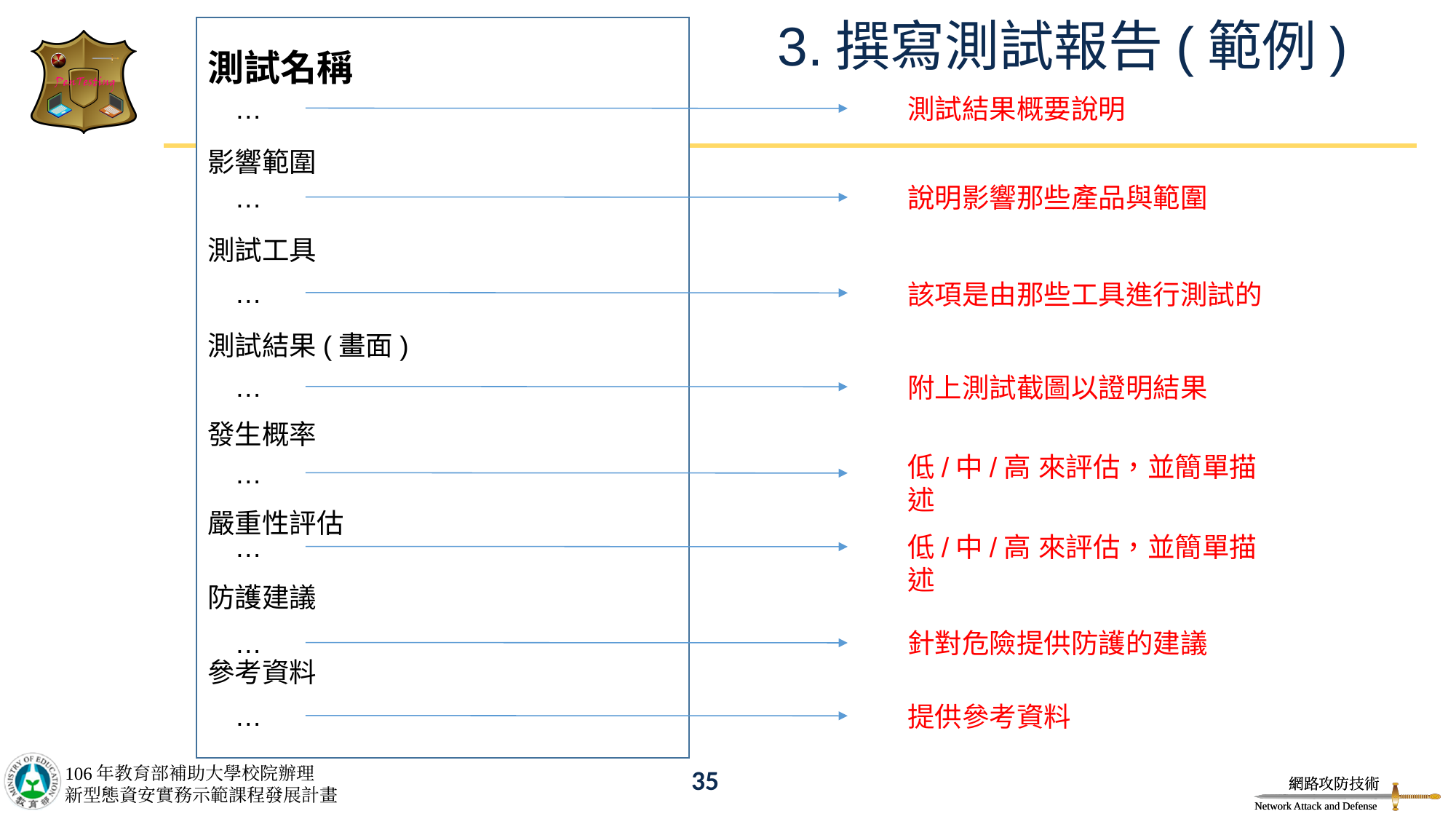

# 3.撰寫測試報告(範例)
測試名稱
…
測試結果概要說明
影響範圍
…
說明影響那些產品與範圍
測試工具
…
該項是由那些工具進行測試的
測試結果(畫面)
…
附上測試截圖以證明結果
發生概率
低/中/高 來評估，並簡單描述
…
嚴重性評估
…
低/中/高 來評估，並簡單描述
防護建議
…
針對危險提供防護的建議
參考資料
…
提供參考資料